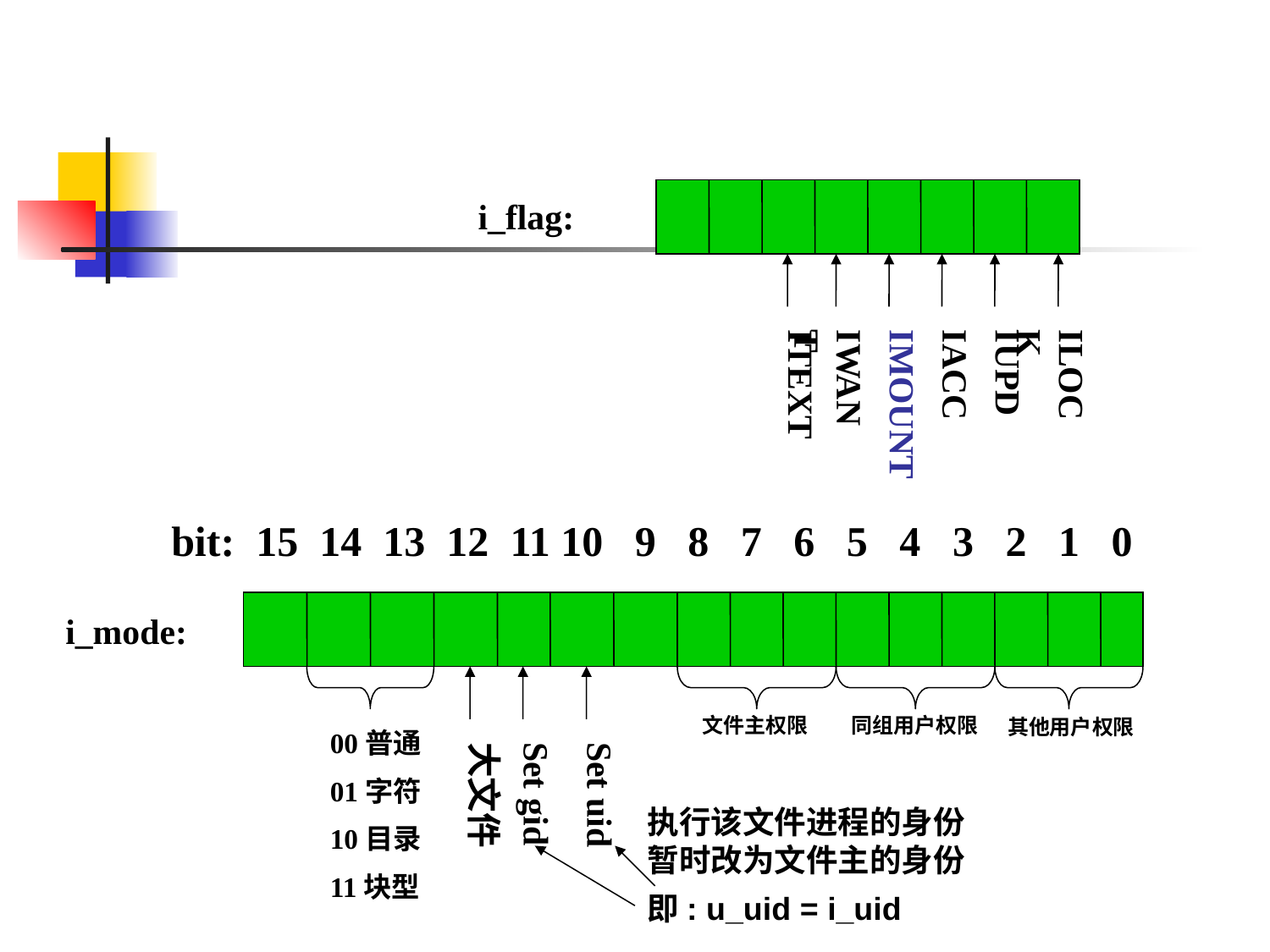

i_flag:

ITEXT
IWANT
IMOUNT
IACC
IUPD
ILOCK
bit:  15  14  13  12  11 10   9   8   7   6   5   4   3   2   1   0

i_mode:

文件主权限
同组用户权限
其他用户权限
00普通
01字符
10目录
11块型
大文件
Set gid
Set uid
执行该文件进程的身份暂时改为文件主的身份
即: u_uid = i_uid